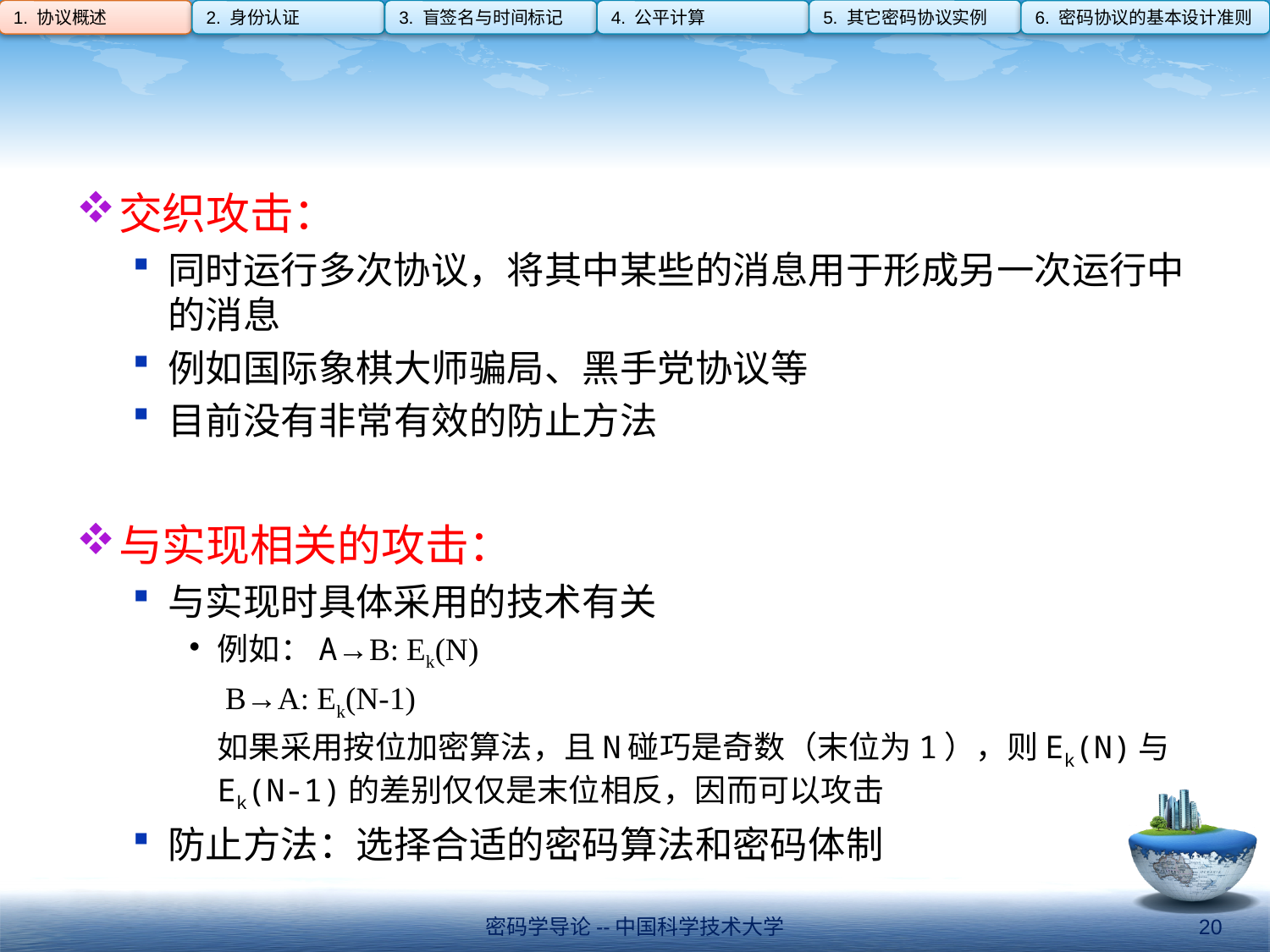

5. 其它密码协议实例
1. 协议概述
2. 身份认证
3. 盲签名与时间标记
4. 公平计算
6. 密码协议的基本设计准则
#
交织攻击：
同时运行多次协议，将其中某些的消息用于形成另一次运行中的消息
例如国际象棋大师骗局、黑手党协议等
目前没有非常有效的防止方法

与实现相关的攻击：
与实现时具体采用的技术有关
例如：A→B: Ek(N)
		 B→A: Ek(N-1)
	如果采用按位加密算法，且N碰巧是奇数（末位为1），则Ek(N)与Ek(N-1)的差别仅仅是末位相反，因而可以攻击
防止方法：选择合适的密码算法和密码体制
密码学导论--中国科学技术大学
20